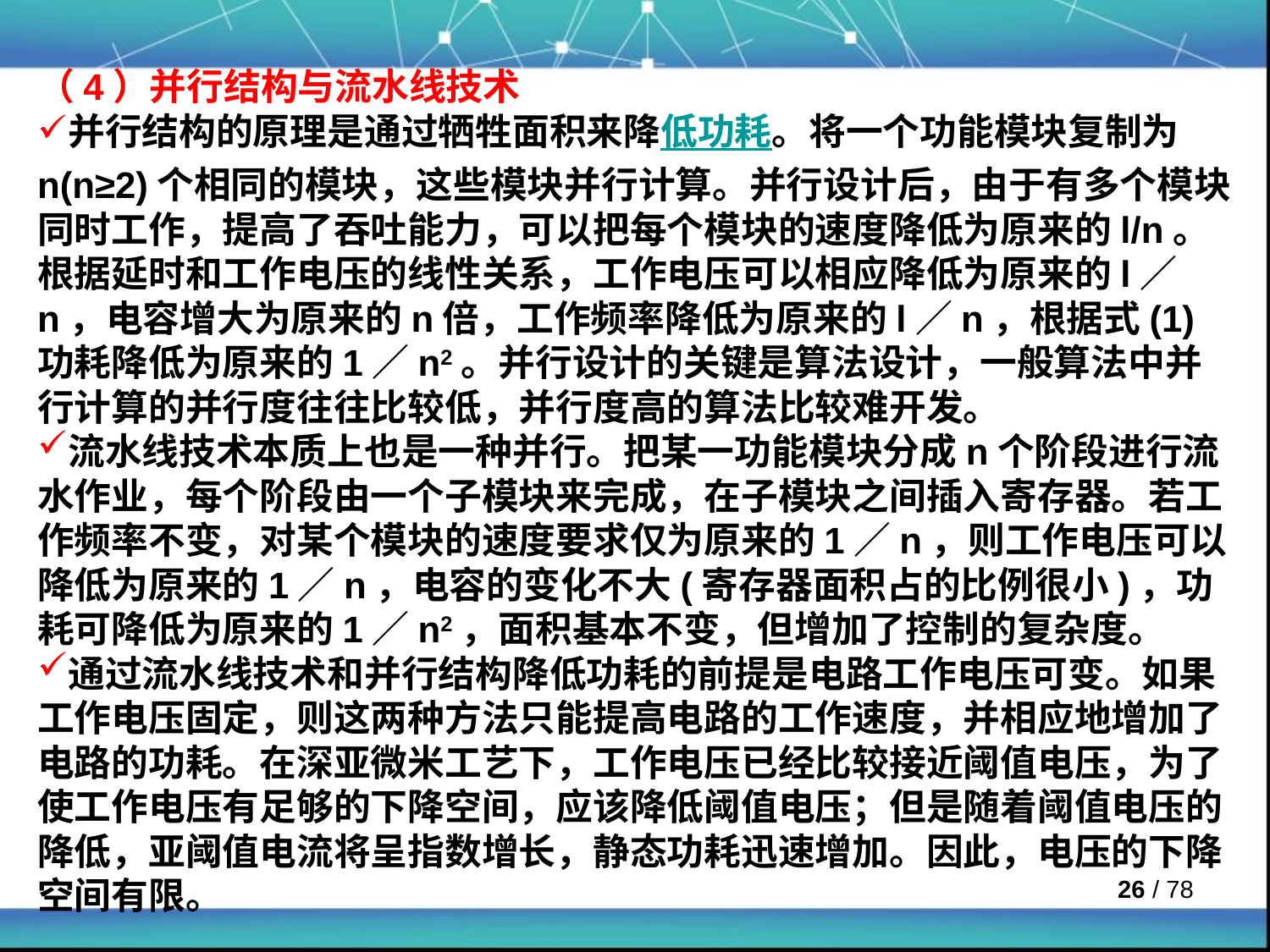

（4）并行结构与流水线技术
并行结构的原理是通过牺牲面积来降低功耗。将一个功能模块复制为n(n≥2)个相同的模块，这些模块并行计算。并行设计后，由于有多个模块同时工作，提高了吞吐能力，可以把每个模块的速度降低为原来的l/n。根据延时和工作电压的线性关系，工作电压可以相应降低为原来的l／n，电容增大为原来的n倍，工作频率降低为原来的l／n，根据式(1)功耗降低为原来的1／n2。并行设计的关键是算法设计，一般算法中并行计算的并行度往往比较低，并行度高的算法比较难开发。
流水线技术本质上也是一种并行。把某一功能模块分成n个阶段进行流水作业，每个阶段由一个子模块来完成，在子模块之间插入寄存器。若工作频率不变，对某个模块的速度要求仅为原来的1／n，则工作电压可以降低为原来的1／n，电容的变化不大(寄存器面积占的比例很小)，功耗可降低为原来的1／n2，面积基本不变，但增加了控制的复杂度。
通过流水线技术和并行结构降低功耗的前提是电路工作电压可变。如果工作电压固定，则这两种方法只能提高电路的工作速度，并相应地增加了电路的功耗。在深亚微米工艺下，工作电压已经比较接近阈值电压，为了使工作电压有足够的下降空间，应该降低阈值电压；但是随着阈值电压的降低，亚阈值电流将呈指数增长，静态功耗迅速增加。因此，电压的下降空间有限。
26 / 78